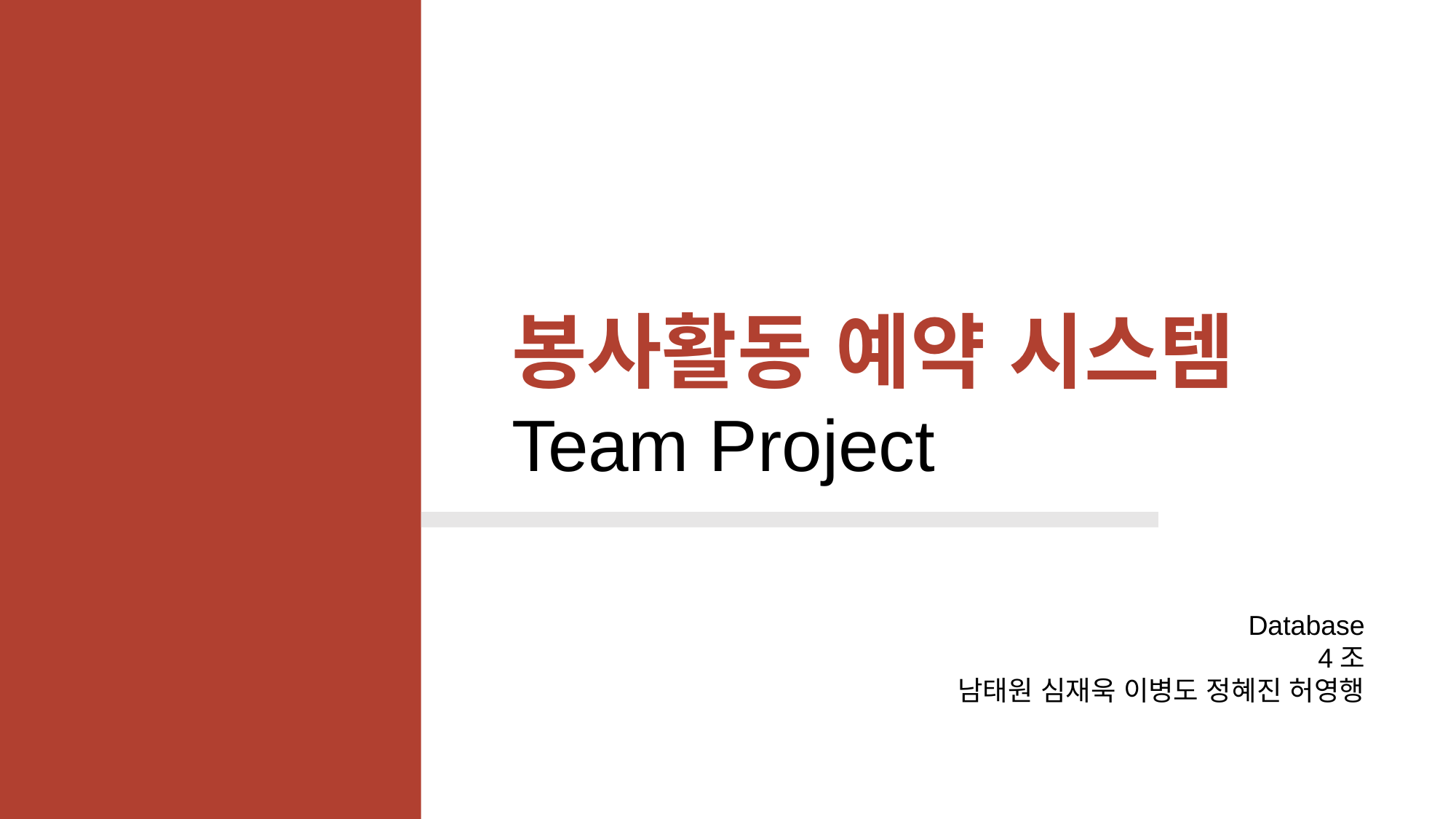

봉사활동 예약 시스템
Team Project

Database
4조
남태원 심재욱 이병도 정혜진 허영행